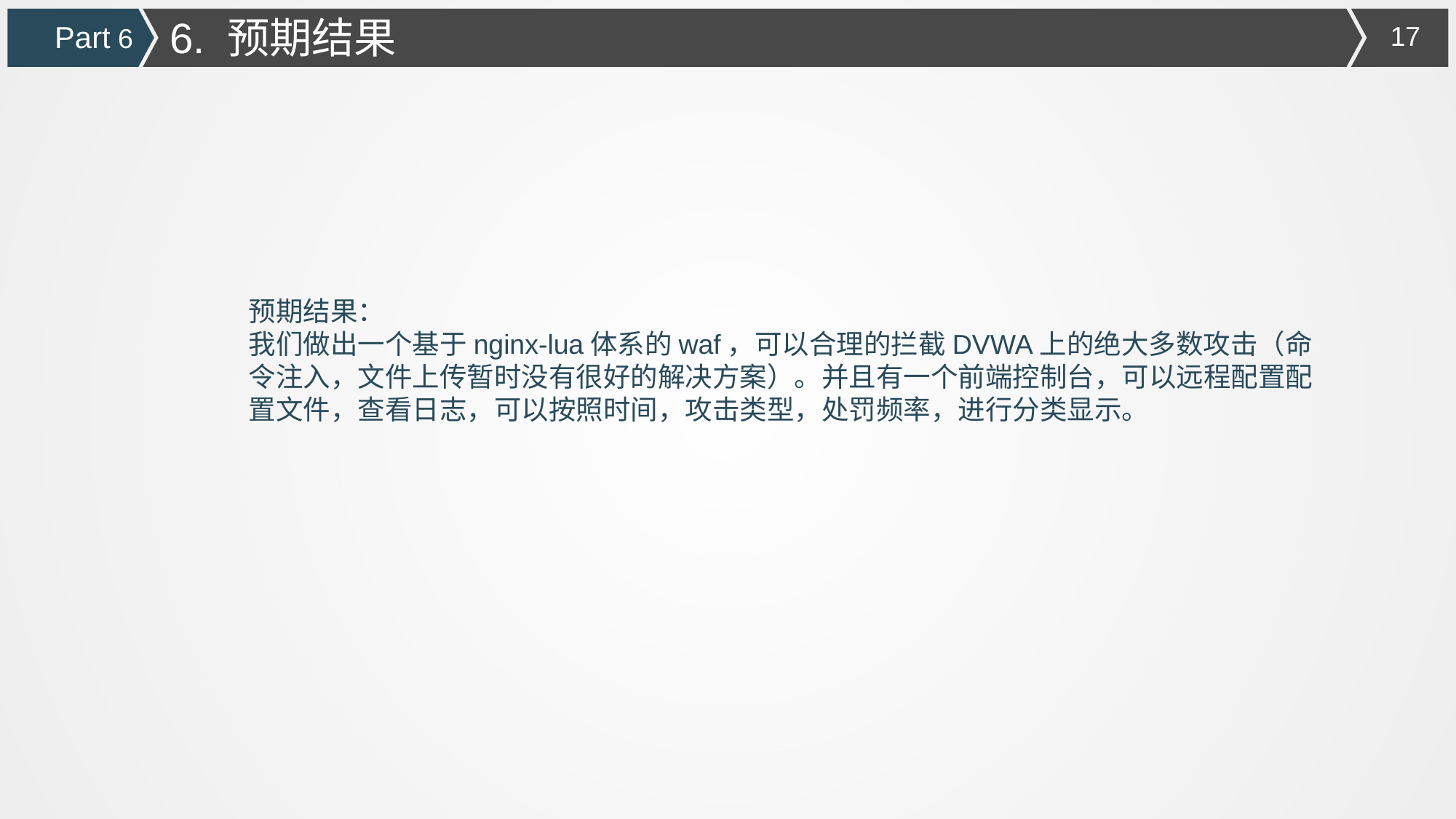

6. 预期结果
Part 6
预期结果：
我们做出一个基于nginx-lua体系的waf，可以合理的拦截DVWA上的绝大多数攻击（命令注入，文件上传暂时没有很好的解决方案）。并且有一个前端控制台，可以远程配置配置文件，查看日志，可以按照时间，攻击类型，处罚频率，进行分类显示。